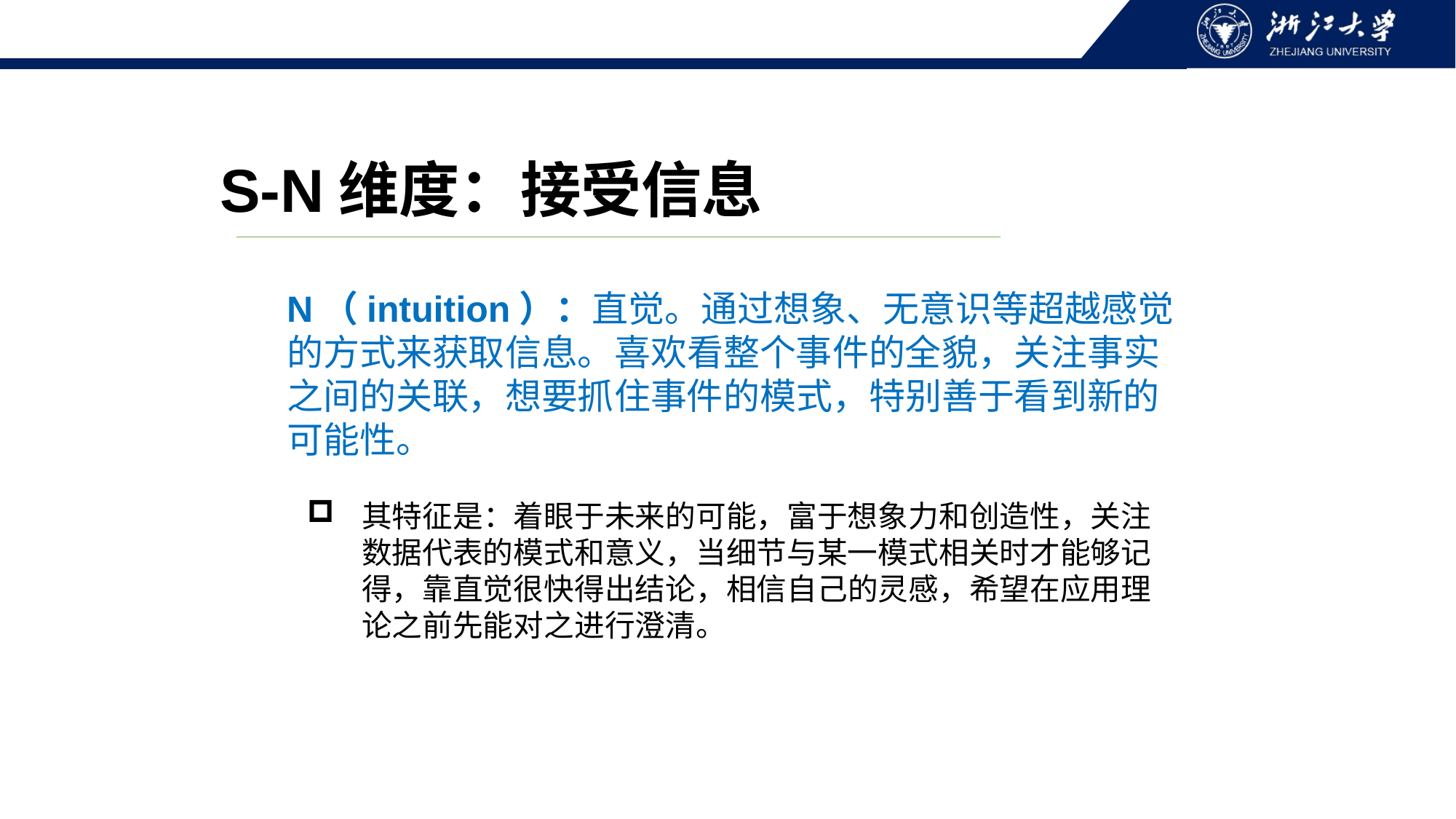

S-N维度：接受信息
N（intuition）：直觉。通过想象、无意识等超越感觉的方式来获取信息。喜欢看整个事件的全貌，关注事实之间的关联，想要抓住事件的模式，特别善于看到新的可能性。
其特征是：着眼于未来的可能，富于想象力和创造性，关注数据代表的模式和意义，当细节与某一模式相关时才能够记得，靠直觉很快得出结论，相信自己的灵感，希望在应用理论之前先能对之进行澄清。